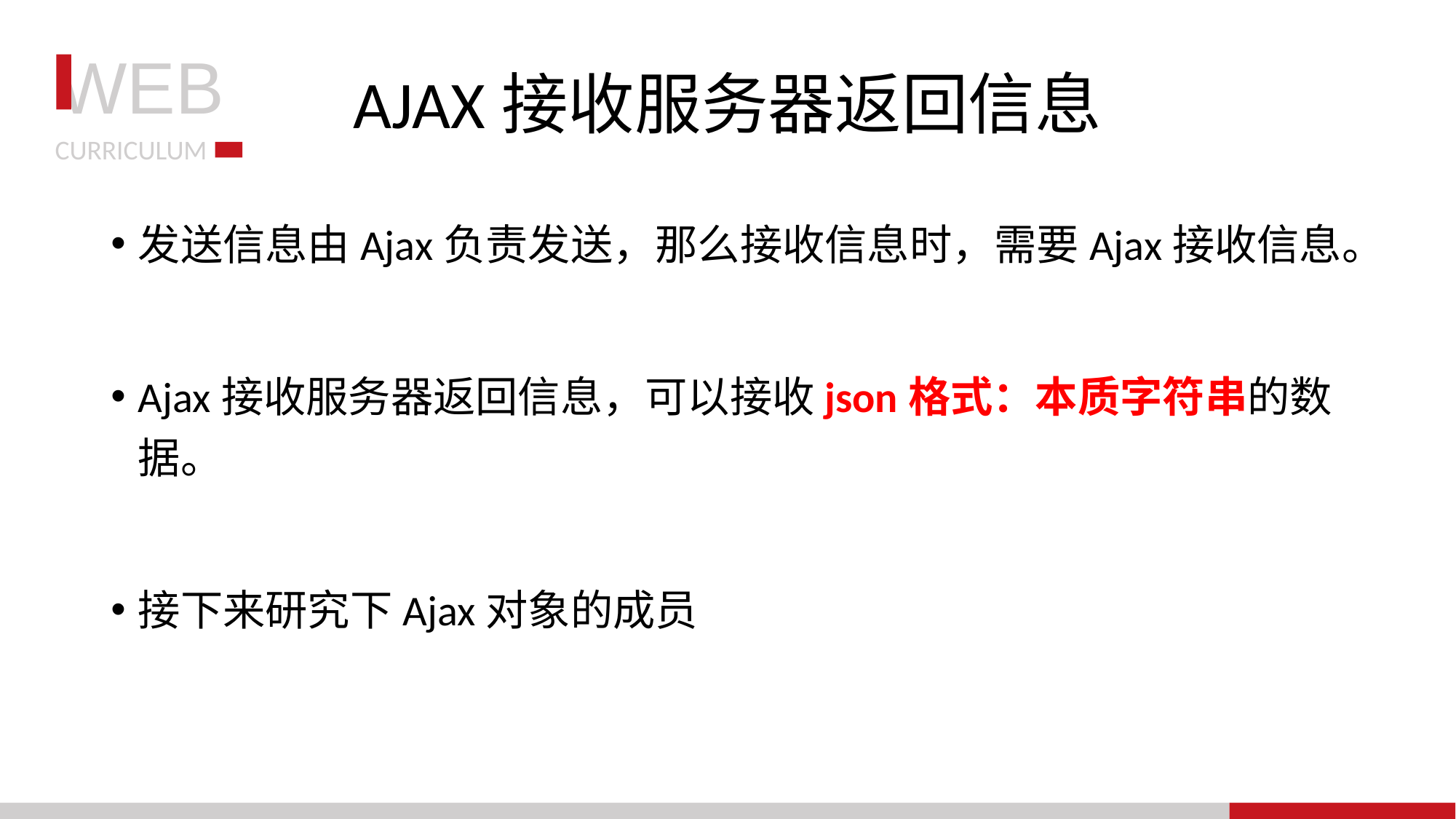

# AJAX接收服务器返回信息
发送信息由Ajax负责发送，那么接收信息时，需要Ajax接收信息。

Ajax接收服务器返回信息，可以接收json格式：本质字符串的数据。

接下来研究下Ajax对象的成员